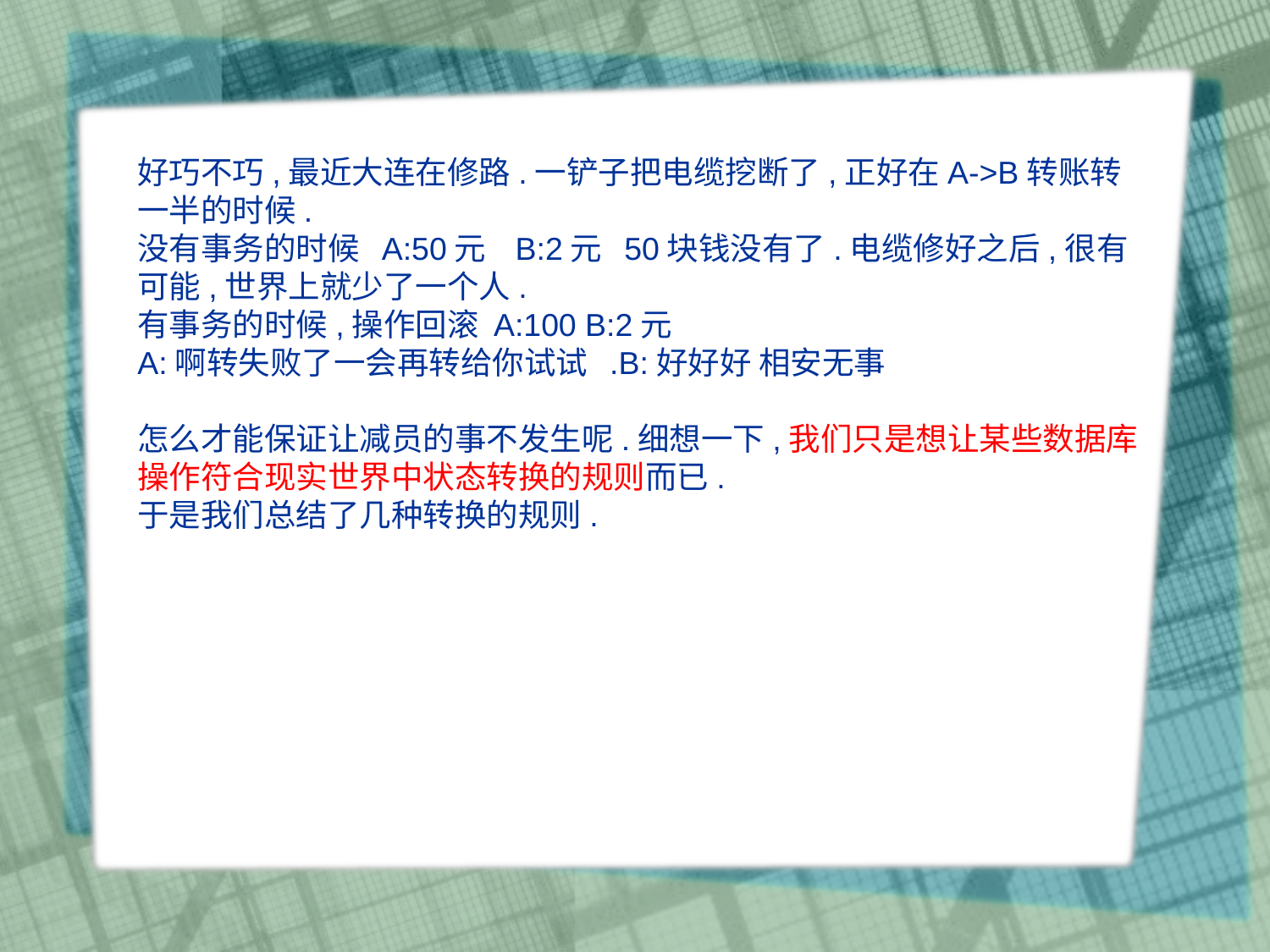

好巧不巧,最近大连在修路.一铲子把电缆挖断了,正好在A->B转账转一半的时候.
没有事务的时候  A:50元   B:2元  50块钱没有了.电缆修好之后,很有可能,世界上就少了一个人.
有事务的时候,操作回滚 A:100 B:2元
A:啊转失败了一会再转给你试试  .B:好好好 相安无事

怎么才能保证让减员的事不发生呢.细想一下,我们只是想让某些数据库操作符合现实世界中状态转换的规则而已.
于是我们总结了几种转换的规则.